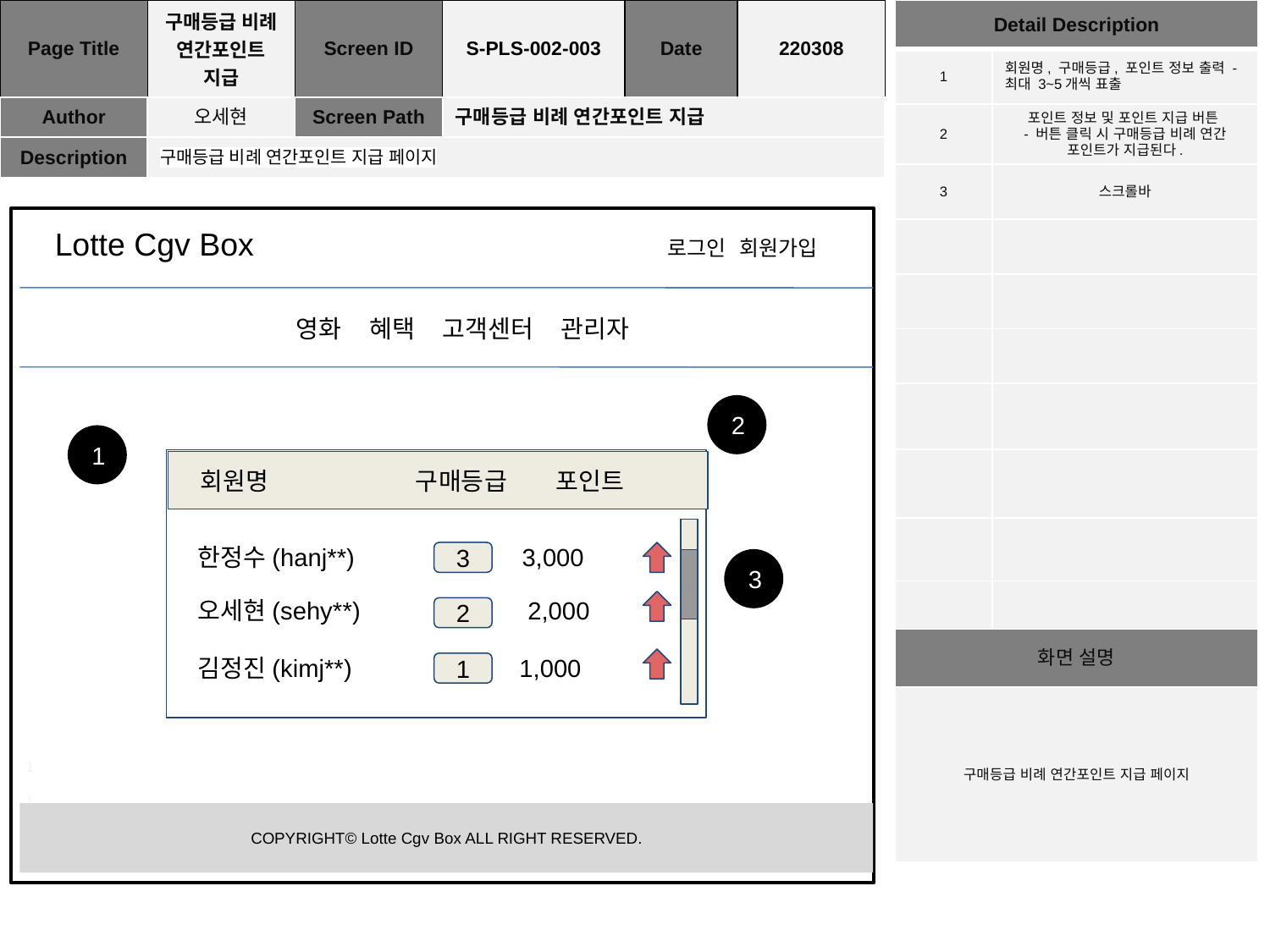

| Page Title | 구매등급 비례 연간포인트 지급 | Screen ID | S-PLS-002-003 | Date | 220308 |
| --- | --- | --- | --- | --- | --- |
| Author | 오세현 | Screen Path | 구매등급 비례 연간포인트 지급 |  |  |
| Description | 구매등급 비례 연간포인트 지급 페이지 |  |  |  |  |
| Detail Description |  |
| --- | --- |
| 1 | 회원명, 구매등급, 포인트 정보 출력 - 최대 3~5개씩 표출 |
| 2 | 포인트 정보 및 포인트 지급 버튼 - 버튼 클릭 시 구매등급 비례 연간 포인트가 지급된다. |
| 3 | 스크롤바 |
|  |  |
|  |  |
|  |  |
|  |  |
|  |  |
|  |  |
|  |  |
| 화면 설명 |  |
| 구매등급 비례 연간포인트 지급 페이지 |  |

Lotte Cgv Box
로그인   회원가입
영화     혜택     고객센터     관리자
2
1

  회원명                     구매등급       포인트

  한정수(hanj**)                        3,000
3

3

  오세현(sehy**)                        2,000

2
  김정진(kimj**)                        1,000

1
1
1

COPYRIGHT© Lotte Cgv Box ALL RIGHT RESERVED.